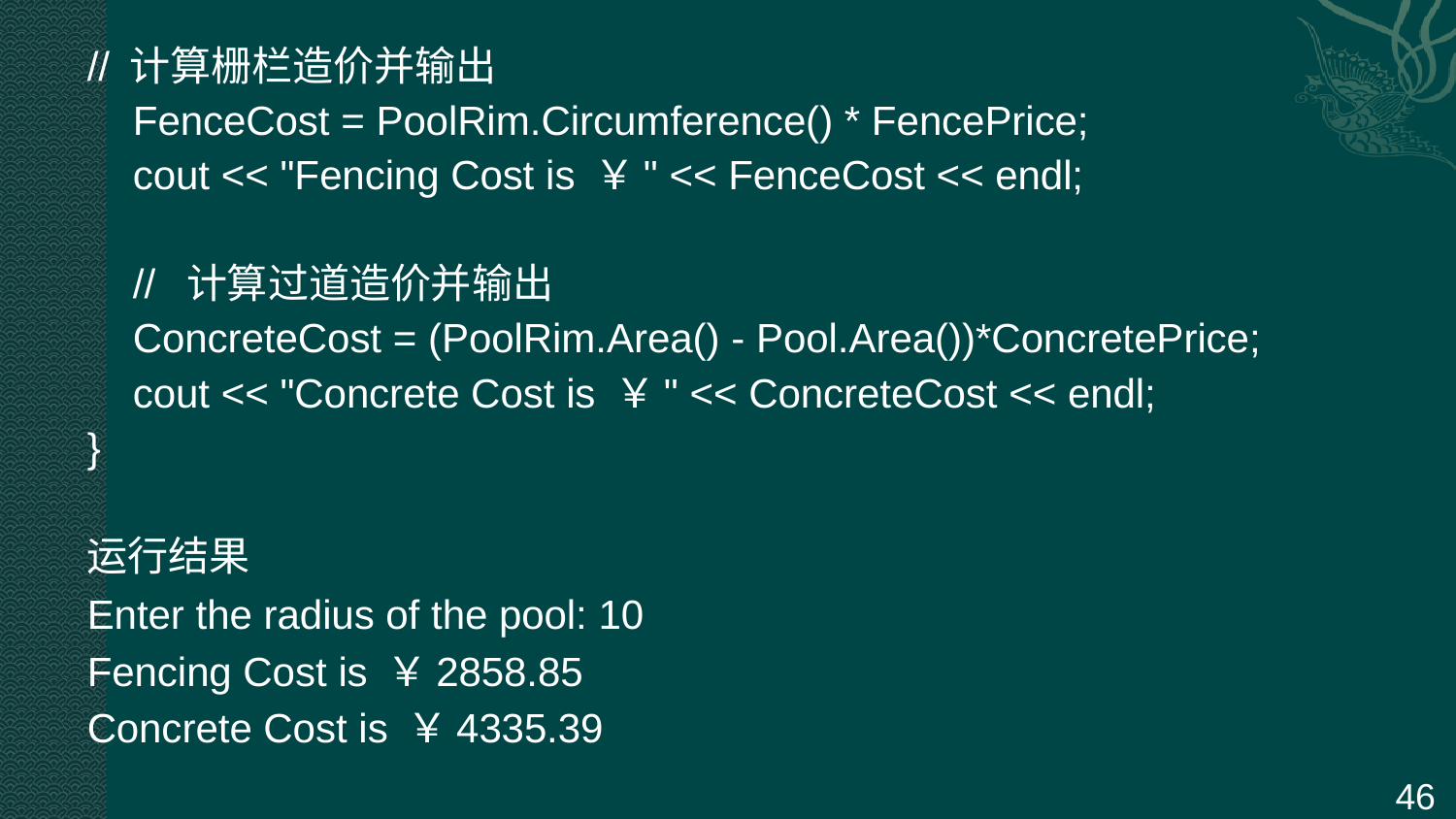

// 计算栅栏造价并输出
    FenceCost = PoolRim.Circumference() * FencePrice;
    cout << "Fencing Cost is ￥" << FenceCost << endl;

    //  计算过道造价并输出
    ConcreteCost = (PoolRim.Area() - Pool.Area())*ConcretePrice;
    cout << "Concrete Cost is ￥" << ConcreteCost << endl;
}

运行结果
Enter the radius of the pool: 10
Fencing Cost is ￥2858.85
Concrete Cost is ￥4335.39
46